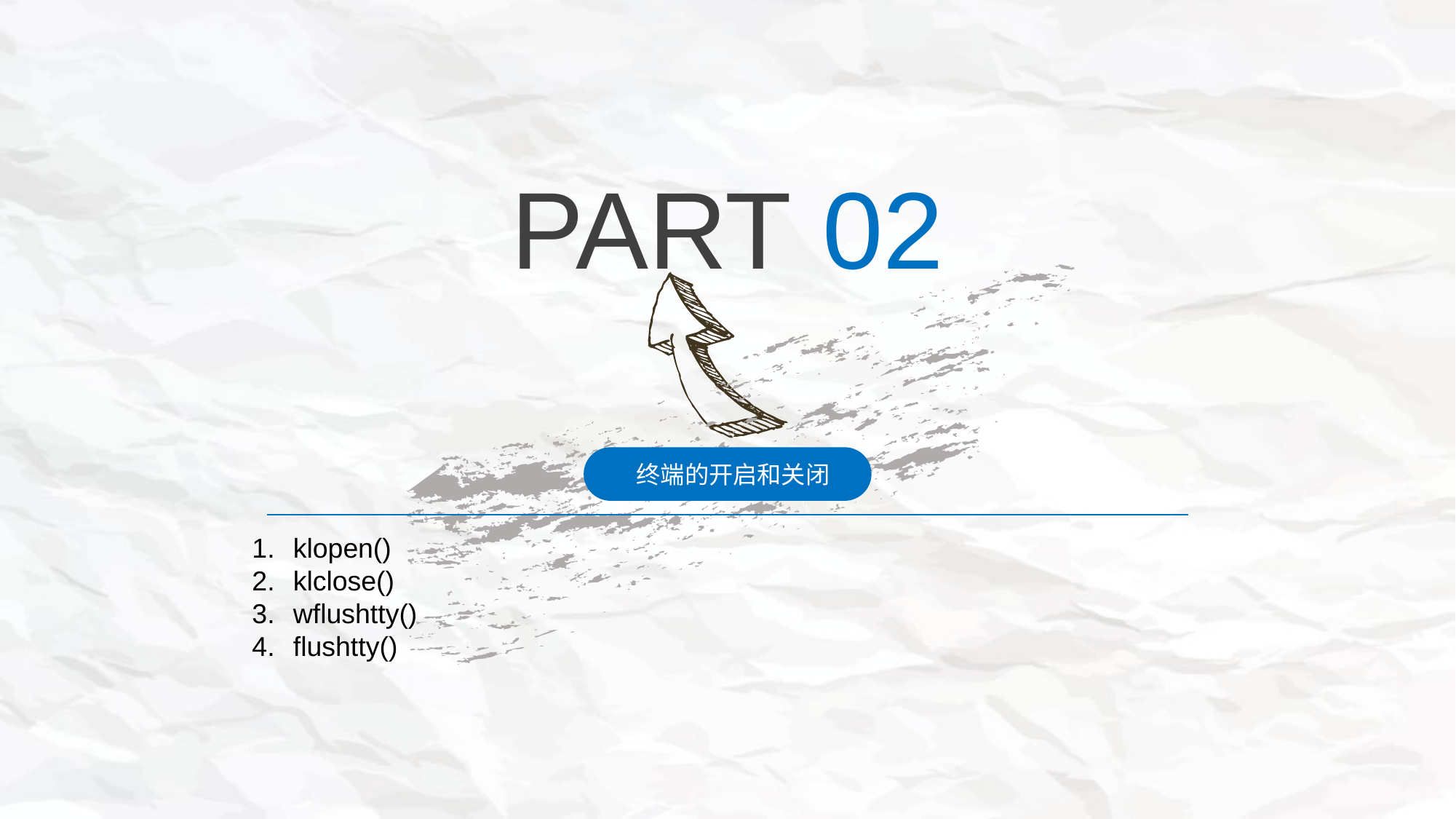

PART 02

 终端的开启和关闭
klopen()
klclose()
wflushtty()
flushtty()